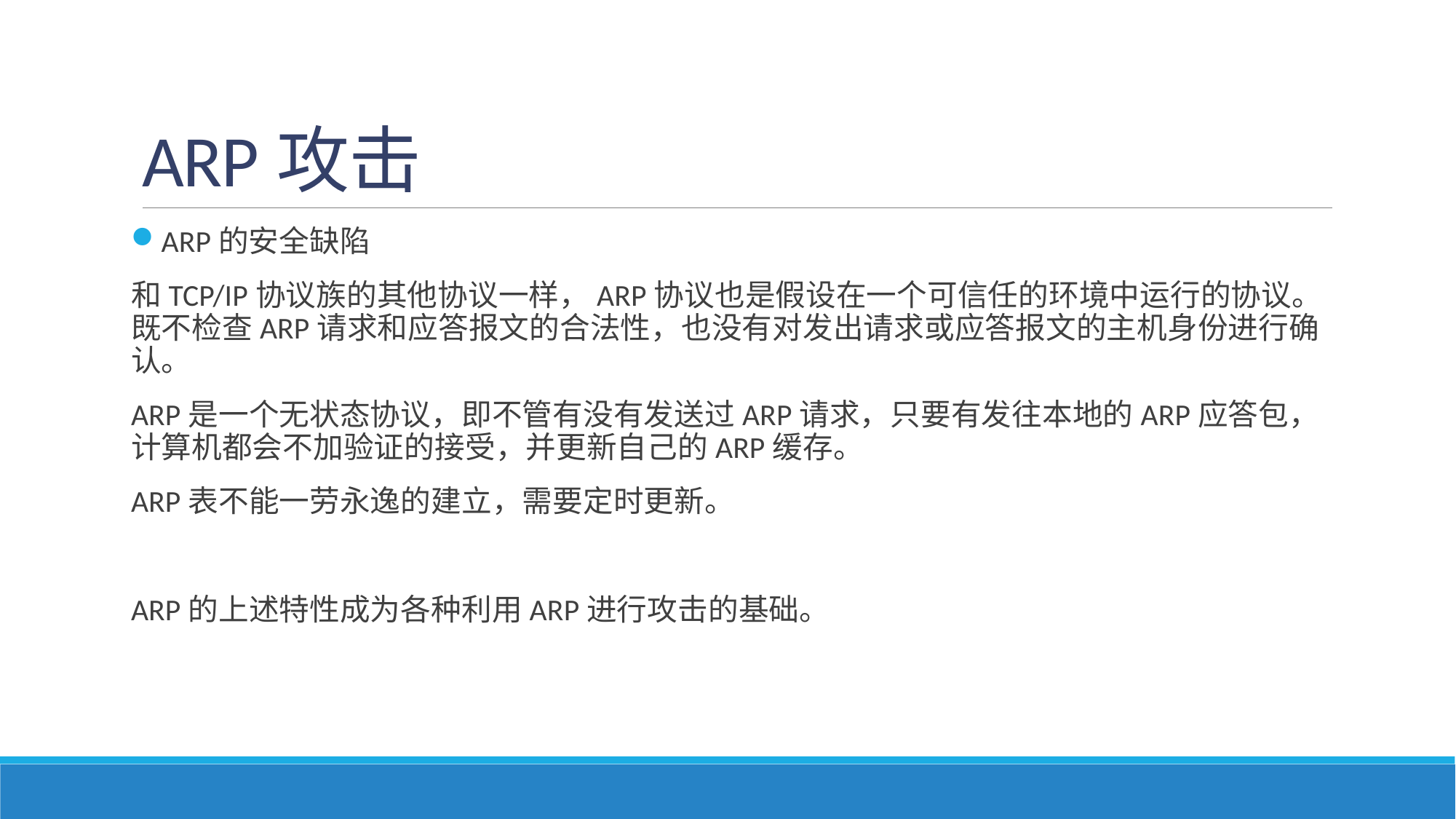

# ARP攻击
ARP的安全缺陷
和TCP/IP协议族的其他协议一样，ARP协议也是假设在一个可信任的环境中运行的协议。既不检查ARP请求和应答报文的合法性，也没有对发出请求或应答报文的主机身份进行确认。
ARP是一个无状态协议，即不管有没有发送过ARP请求，只要有发往本地的ARP应答包，计算机都会不加验证的接受，并更新自己的ARP缓存。
ARP表不能一劳永逸的建立，需要定时更新。

ARP的上述特性成为各种利用ARP进行攻击的基础。